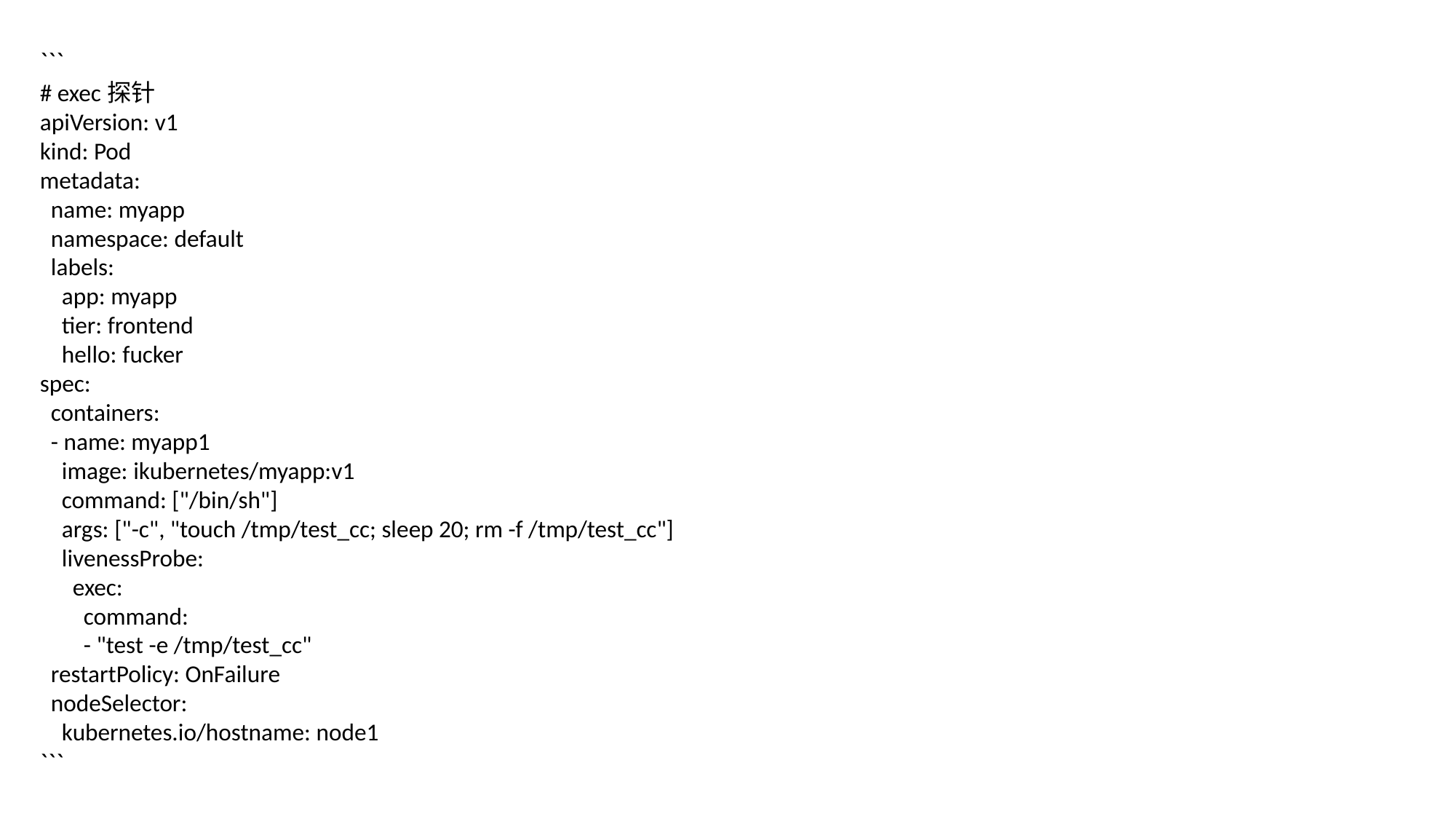

```
# exec探针
apiVersion: v1
kind: Pod
metadata:
  name: myapp
  namespace: default
  labels:
    app: myapp
    tier: frontend
    hello: fucker
spec:
  containers:
  - name: myapp1
    image: ikubernetes/myapp:v1
    command: ["/bin/sh"]
    args: ["-c", "touch /tmp/test_cc; sleep 20; rm -f /tmp/test_cc"]
    livenessProbe:
      exec:
        command:
        - "test -e /tmp/test_cc"
  restartPolicy: OnFailure
  nodeSelector:
    kubernetes.io/hostname: node1
```